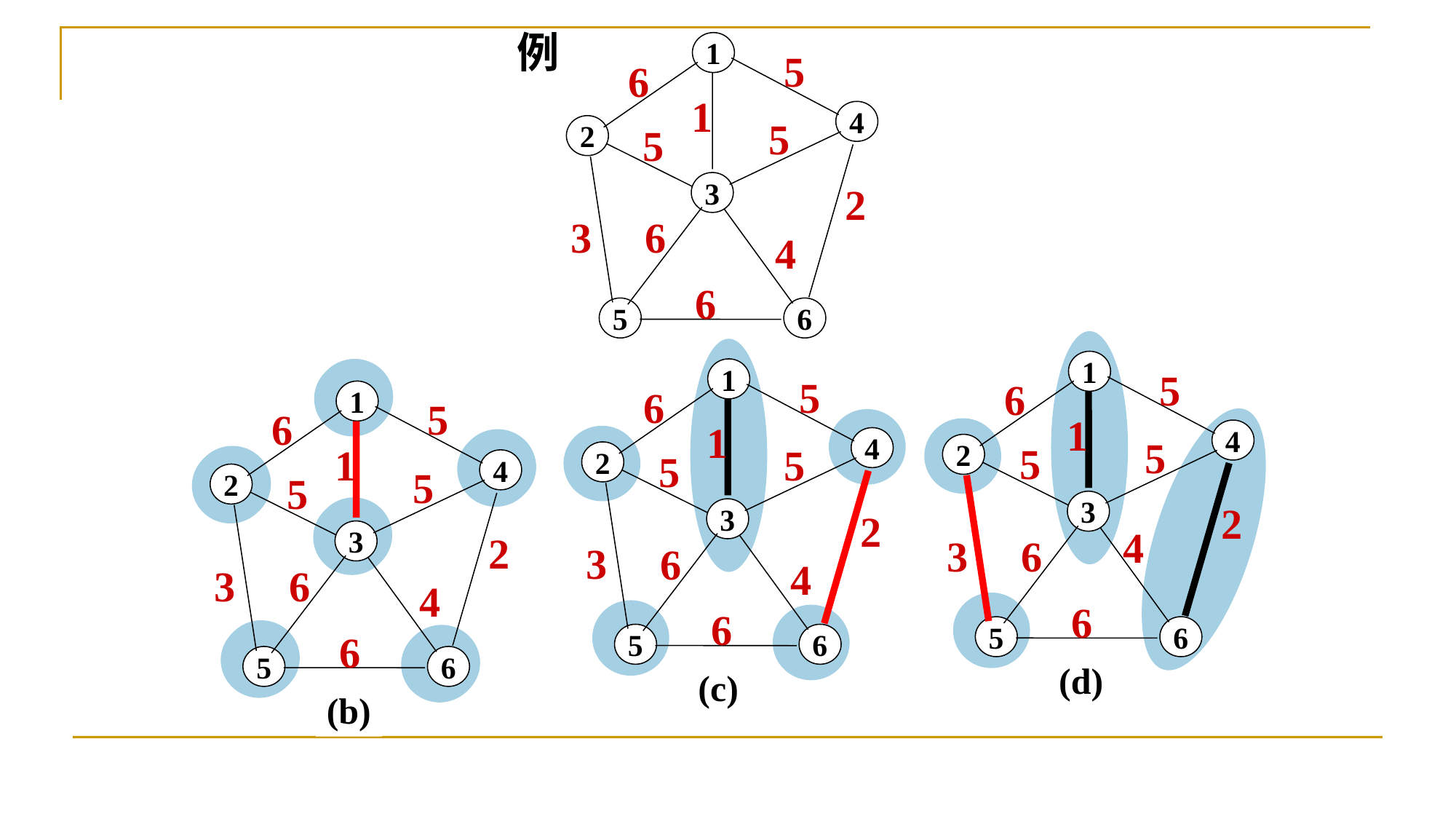

例
1
5
6

1
4
5
5
2

3
2
3
6

4
6
5
6

1
5
6

1

4
5
5
2

3
2
4
3
6

6

5
6

(d)

1
5
6

1
4
5
5
2

3
2
3
6

4
6
5
6

(c)

1

4

2

3

5
6

(a)

1
5
6

1
4
5
5
2

3
2
3
6

4
6
5
6

(b)